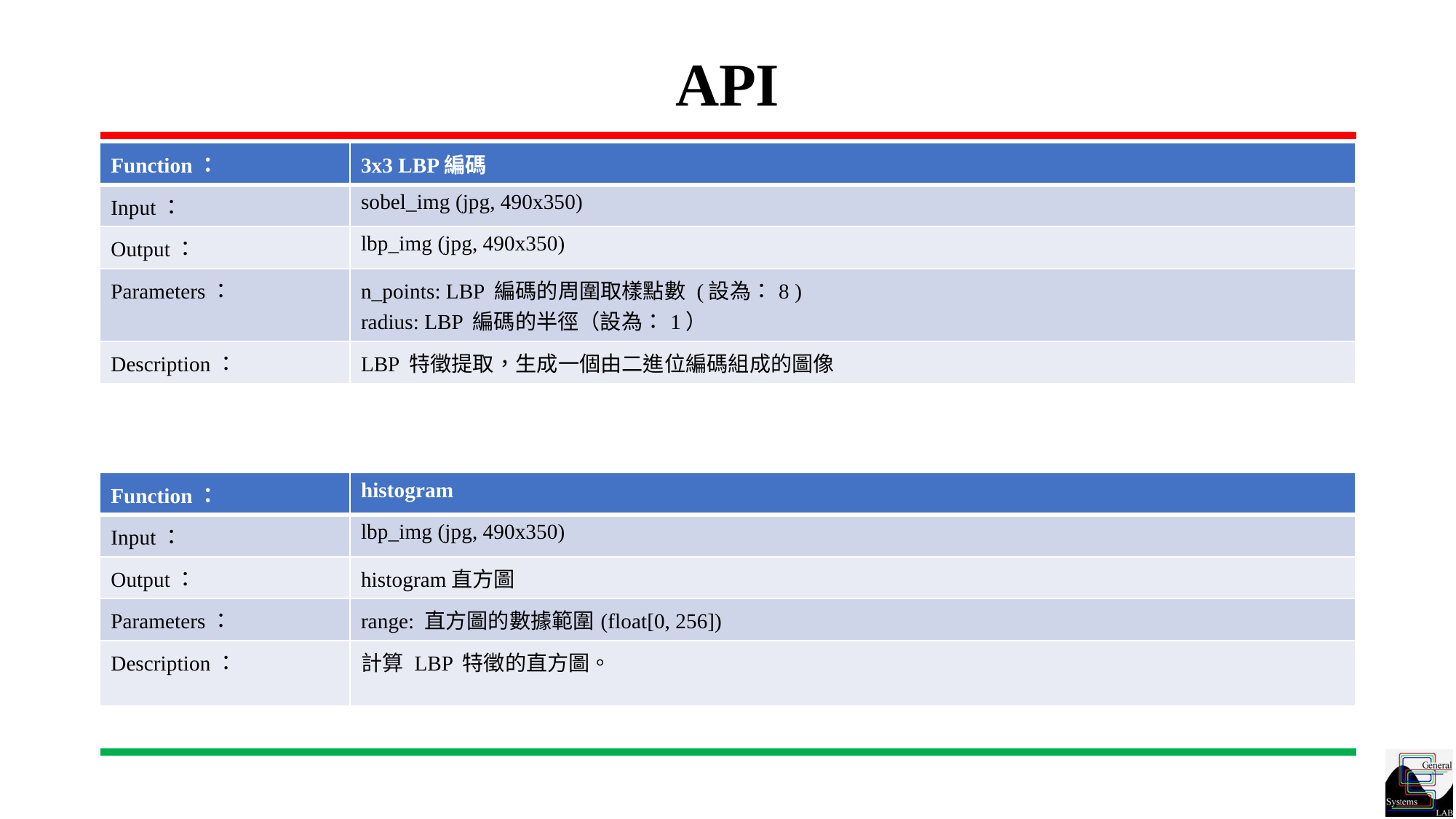

API

| Function： | 3x3 LBP編碼 |
| --- | --- |
| Input： | sobel\_img (jpg, 490x350) |
| Output： | lbp\_img (jpg, 490x350) |
| Parameters： | n\_points: LBP 編碼的周圍取樣點數 (設為：8 ) radius: LBP 編碼的半徑（設為：1） |
| Description： | LBP 特徵提取，生成一個由二進位編碼組成的圖像 |
| Function： | histogram |
| --- | --- |
| Input： | lbp\_img (jpg, 490x350) |
| Output： | histogram直方圖 |
| Parameters： | range: 直方圖的數據範圍(float[0, 256]) |
| Description： | 計算 LBP 特徵的直方圖。 |